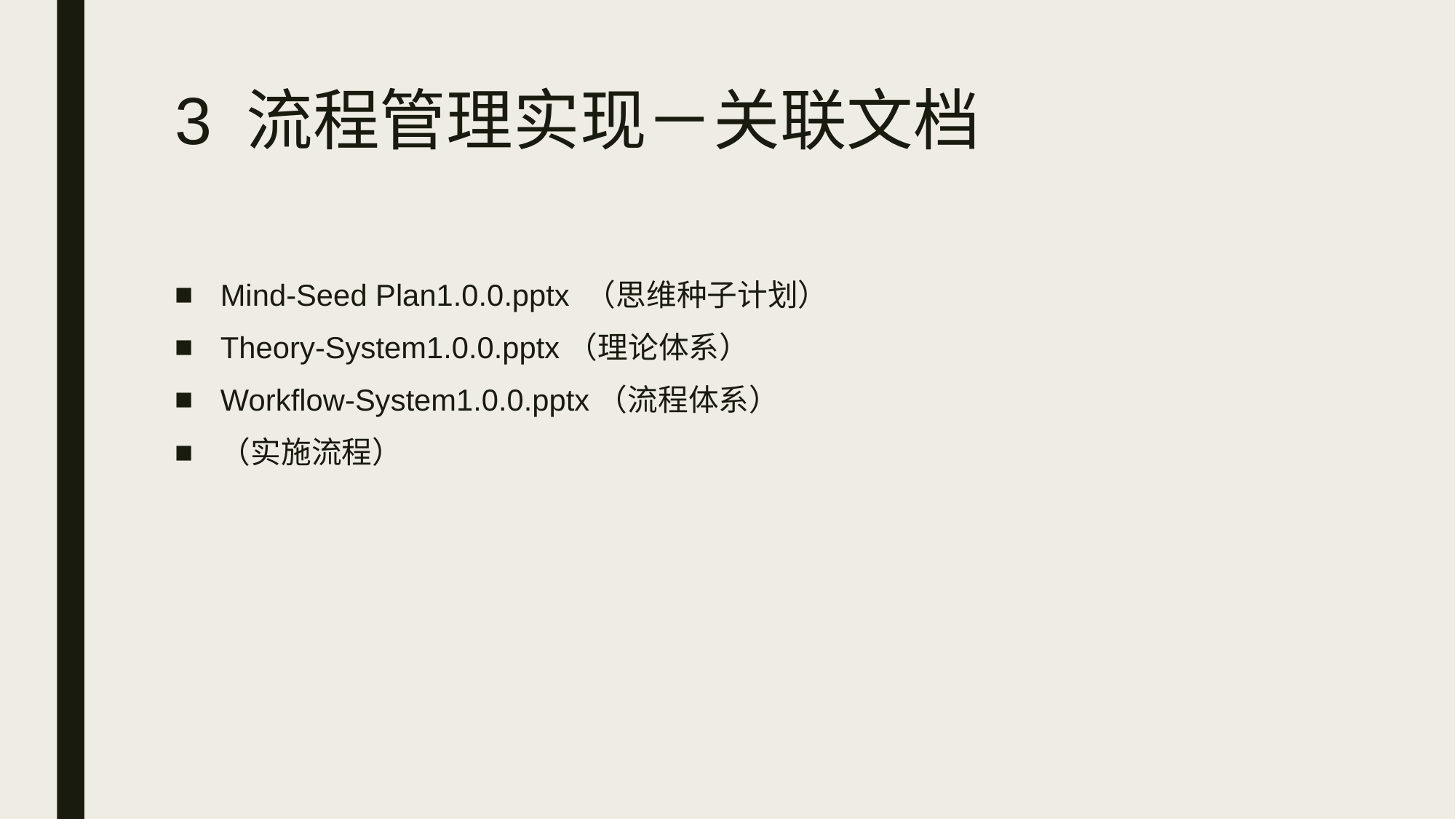

# 3 流程管理实现－关联文档
Mind-Seed Plan1.0.0.pptx （思维种子计划）
Theory-System1.0.0.pptx（理论体系）
Workflow-System1.0.0.pptx（流程体系）
（实施流程）